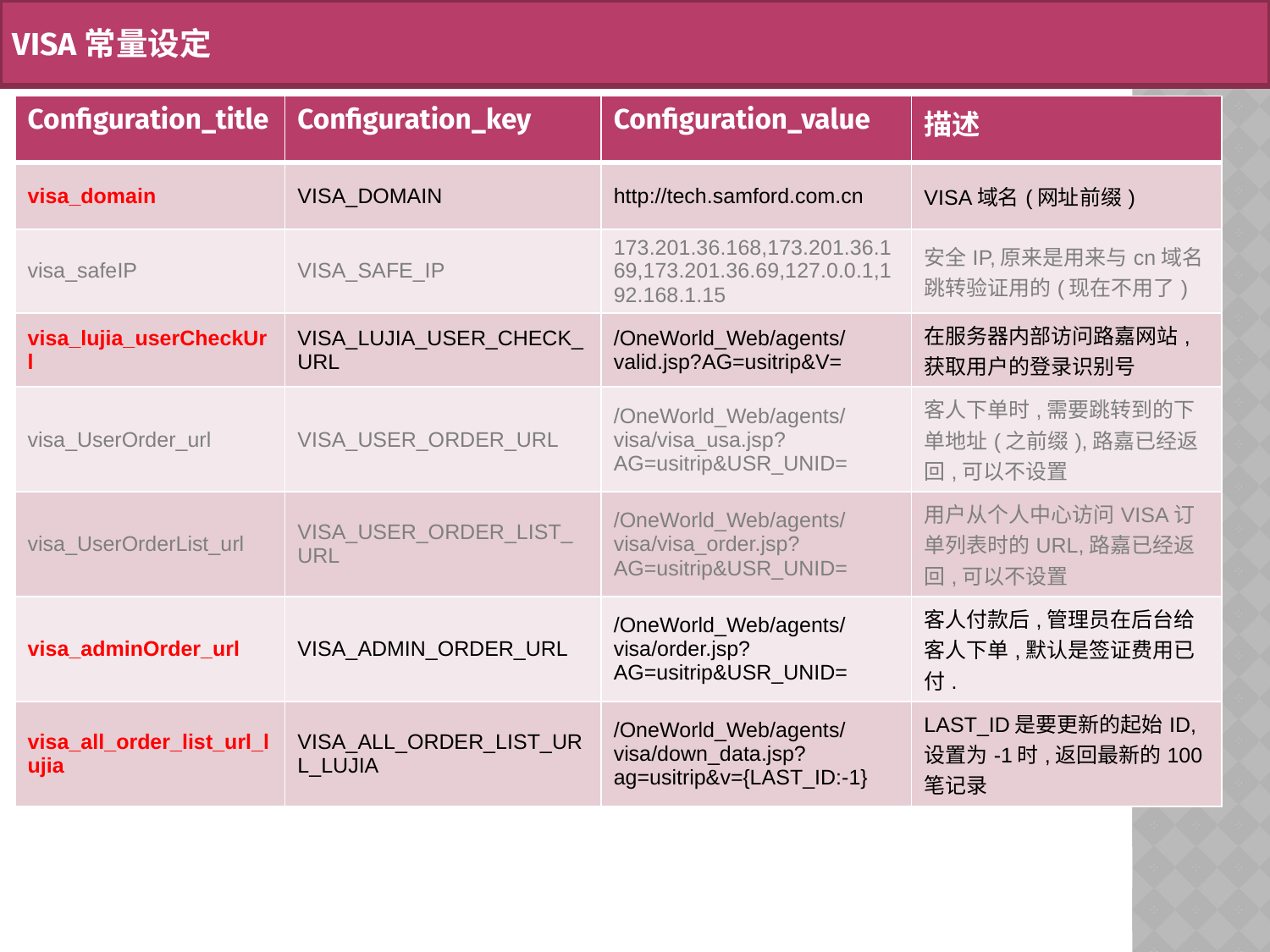

VISA常量设定
| Configuration\_title | Configuration\_key | Configuration\_value | 描述 |
| --- | --- | --- | --- |
| visa\_domain | VISA\_DOMAIN | http://tech.samford.com.cn | VISA域名(网址前缀) |
| visa\_safeIP | VISA\_SAFE\_IP | 173.201.36.168,173.201.36.169,173.201.36.69,127.0.0.1,192.168.1.15 | 安全IP,原来是用来与cn域名跳转验证用的(现在不用了) |
| visa\_lujia\_userCheckUrl | VISA\_LUJIA\_USER\_CHECK\_URL | /OneWorld\_Web/agents/valid.jsp?AG=usitrip&V= | 在服务器内部访问路嘉网站,获取用户的登录识别号 |
| visa\_UserOrder\_url | VISA\_USER\_ORDER\_URL | /OneWorld\_Web/agents/visa/visa\_usa.jsp?AG=usitrip&USR\_UNID= | 客人下单时,需要跳转到的下单地址(之前缀),路嘉已经返回,可以不设置 |
| visa\_UserOrderList\_url | VISA\_USER\_ORDER\_LIST\_URL | /OneWorld\_Web/agents/visa/visa\_order.jsp?AG=usitrip&USR\_UNID= | 用户从个人中心访问VISA订单列表时的URL,路嘉已经返回,可以不设置 |
| visa\_adminOrder\_url | VISA\_ADMIN\_ORDER\_URL | /OneWorld\_Web/agents/visa/order.jsp?AG=usitrip&USR\_UNID= | 客人付款后,管理员在后台给客人下单,默认是签证费用已付. |
| visa\_all\_order\_list\_url\_lujia | VISA\_ALL\_ORDER\_LIST\_URL\_LUJIA | /OneWorld\_Web/agents/visa/down\_data.jsp?ag=usitrip&v={LAST\_ID:-1} | LAST\_ID是要更新的起始ID,设置为-1时,返回最新的100笔记录 |